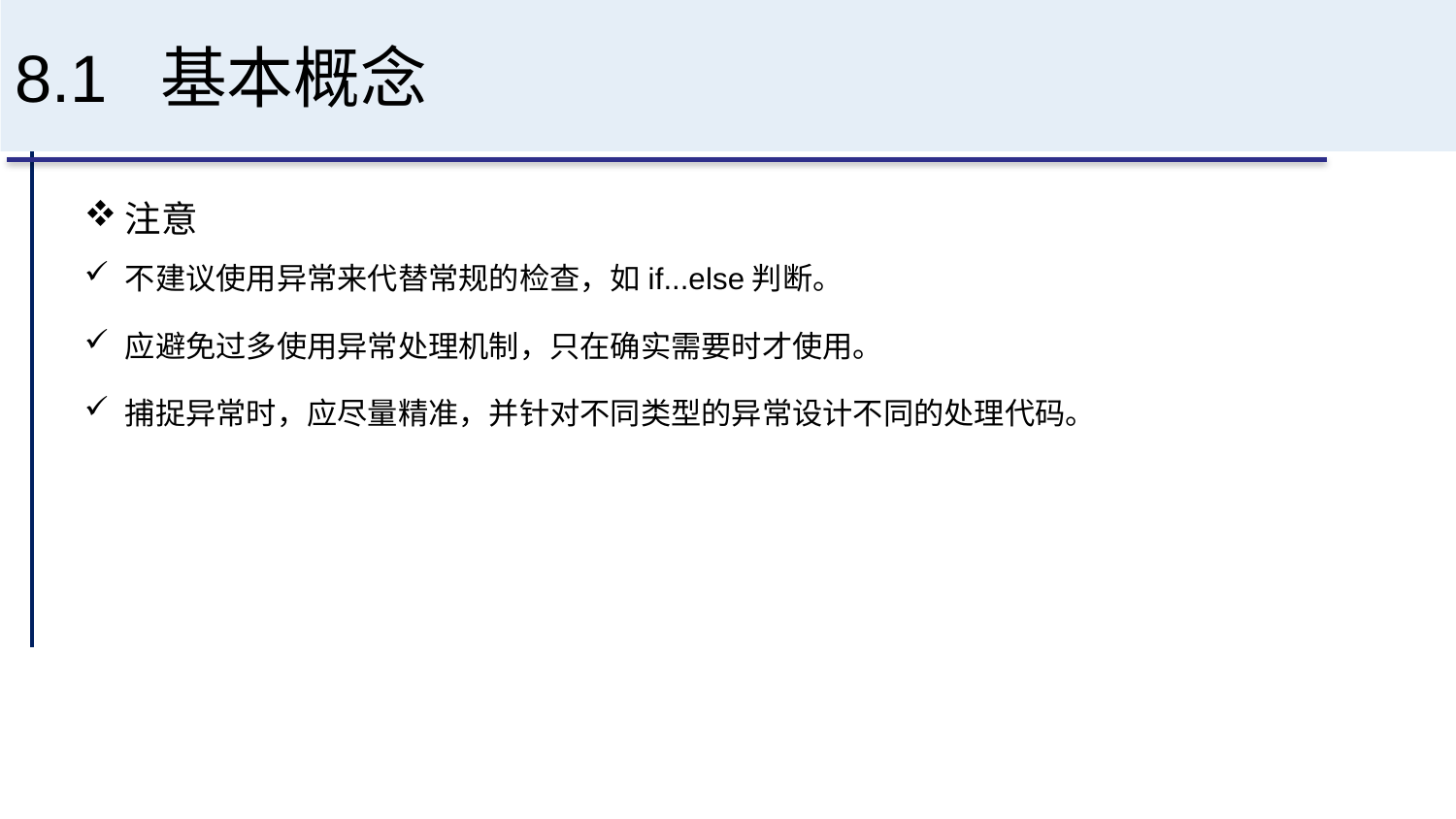

# 8.1  基本概念
注意
不建议使用异常来代替常规的检查，如if...else判断。
应避免过多使用异常处理机制，只在确实需要时才使用。
捕捉异常时，应尽量精准，并针对不同类型的异常设计不同的处理代码。